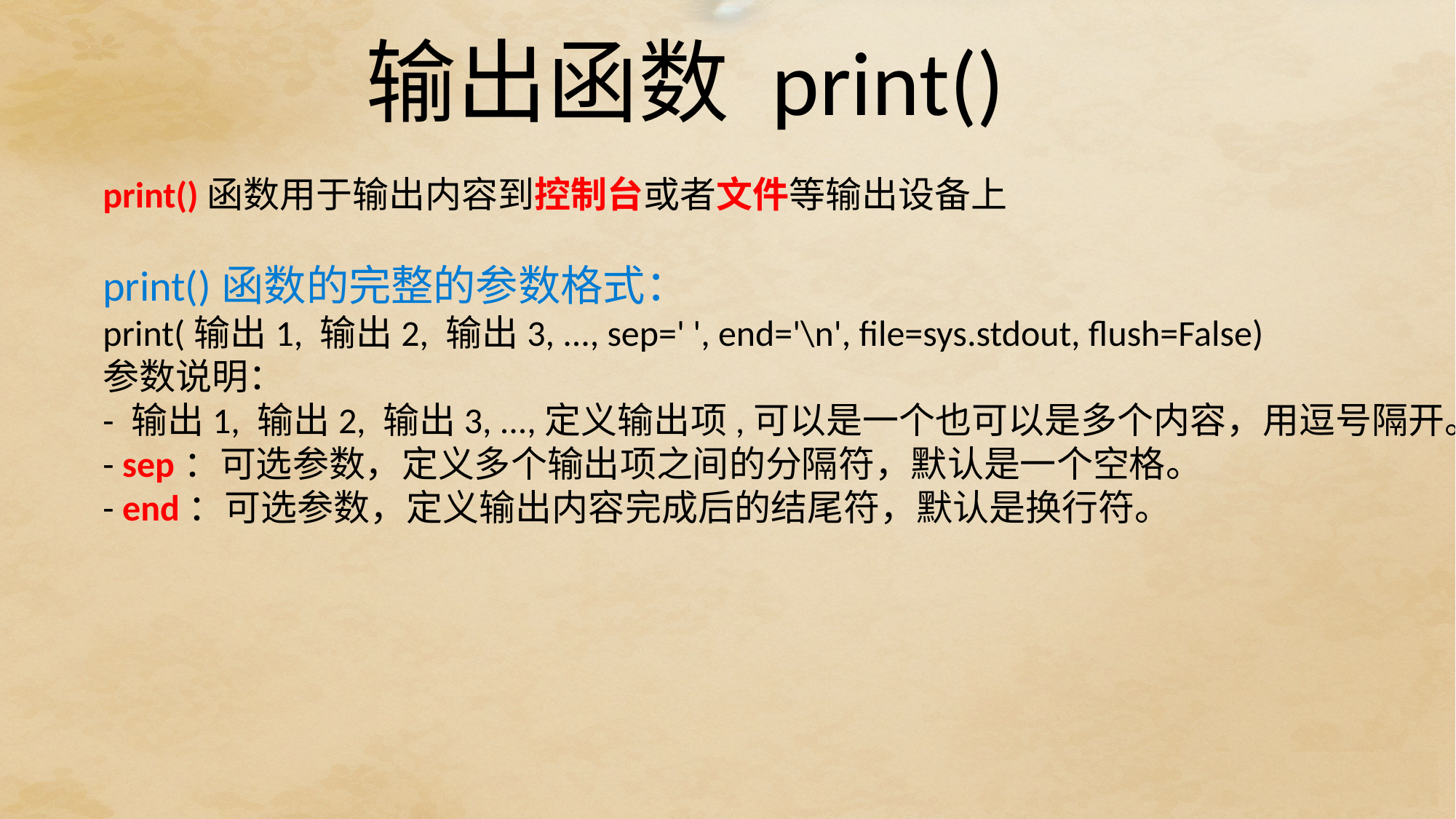

# 输出函数 print()
print()函数用于输出内容到控制台或者文件等输出设备上

print()函数的完整的参数格式：
print(输出1, 输出2, 输出3, ..., sep=' ', end='\n', file=sys.stdout, flush=False)
参数说明：
- 输出1, 输出2, 输出3, ...,定义输出项,可以是一个也可以是多个内容，用逗号隔开。
- sep：可选参数，定义多个输出项之间的分隔符，默认是一个空格。
- end：可选参数，定义输出内容完成后的结尾符，默认是换行符。